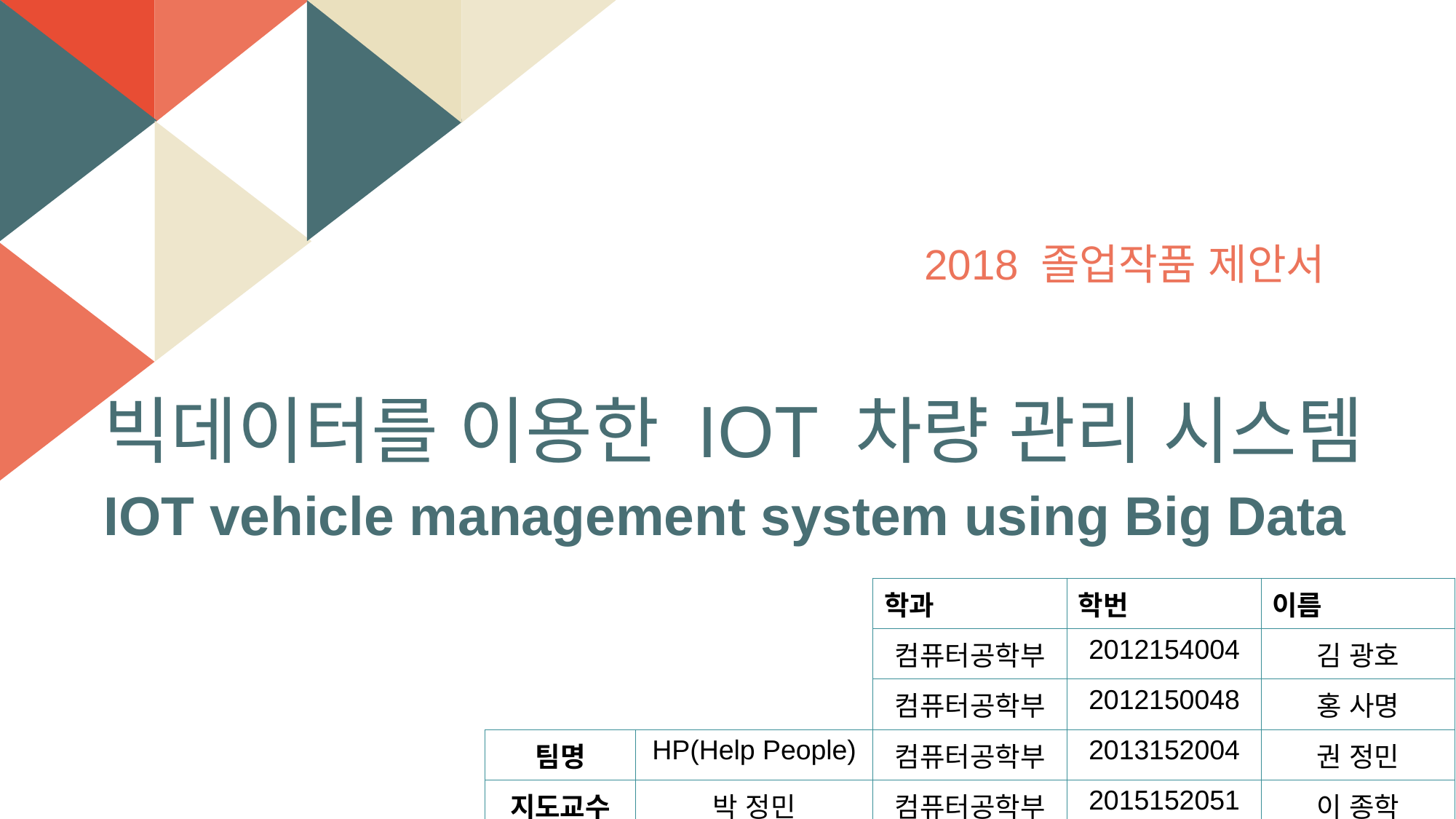

2018 졸업작품 제안서
빅데이터를 이용한 IOT 차량 관리 시스템
IOT vehicle management system using Big Data

|  |  | 학과 | 학번 | 이름 |
| --- | --- | --- | --- | --- |
|  |  | 컴퓨터공학부 | 2012154004 | 김 광호 |
|  |  | 컴퓨터공학부 | 2012150048 | 홍 사명 |
| 팀명 | HP(Help People) | 컴퓨터공학부 | 2013152004 | 권 정민 |
| 지도교수 | 박 정민 | 컴퓨터공학부 | 2015152051 | 이 종학 |